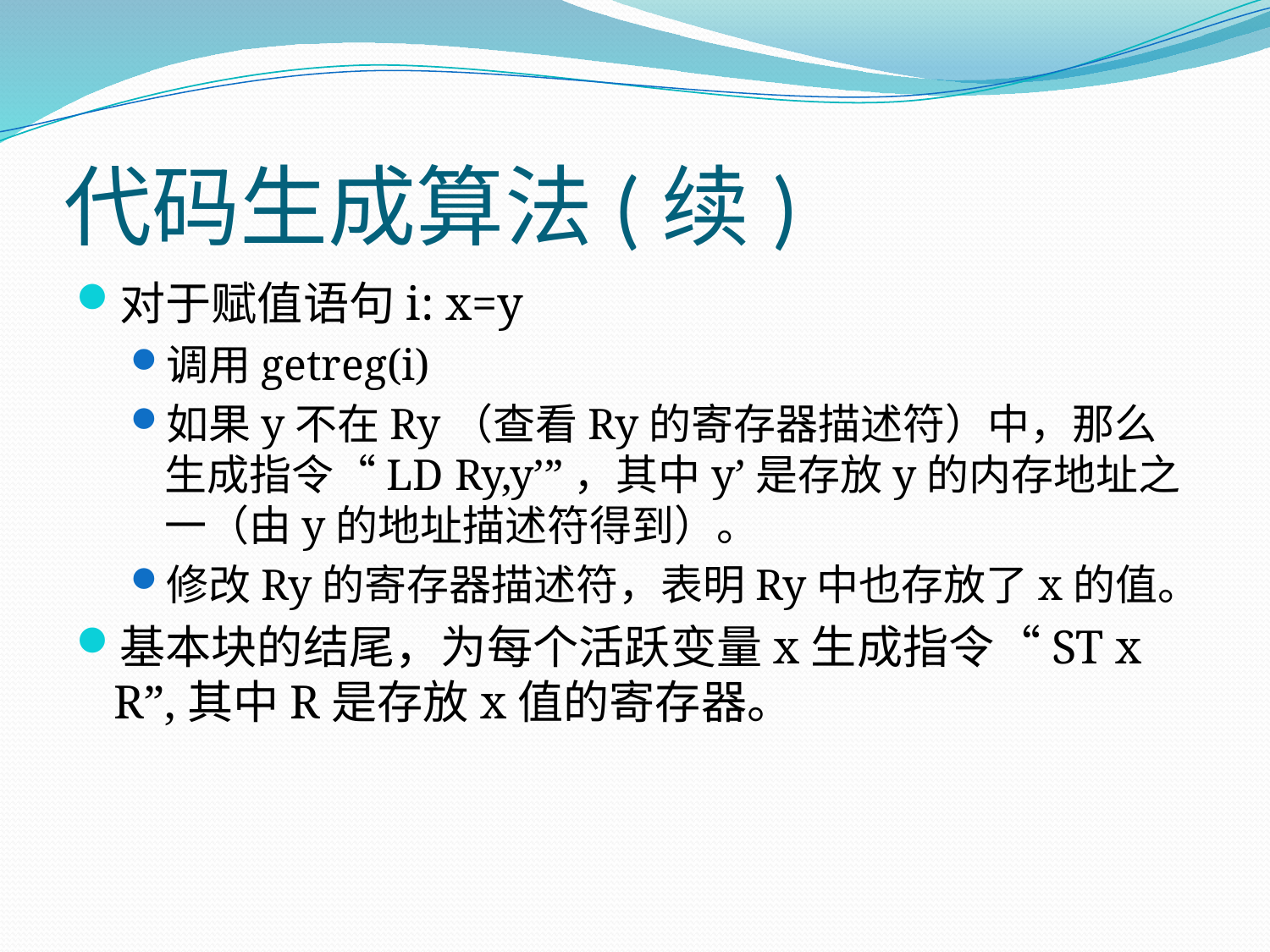

# 代码生成算法(续)
对于赋值语句i: x=y
调用getreg(i)
如果y不在Ry（查看Ry的寄存器描述符）中，那么生成指令“LD Ry,y’”，其中y’是存放y的内存地址之一（由y的地址描述符得到）。
修改Ry的寄存器描述符，表明Ry中也存放了x的值。
基本块的结尾，为每个活跃变量x生成指令“ST x R”,其中R是存放x值的寄存器。